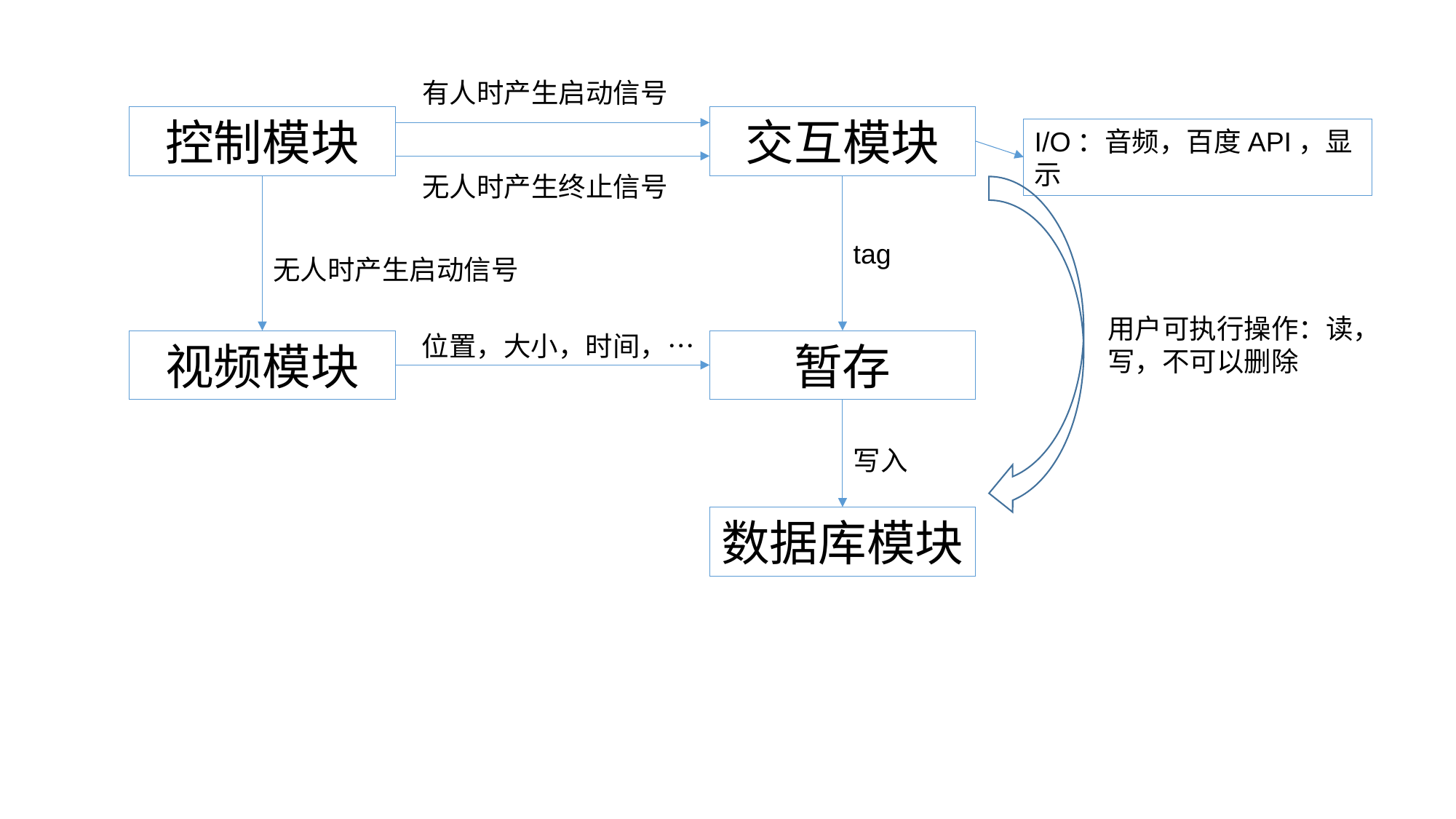

有人时产生启动信号
控制模块
交互模块
I/O：音频，百度API，显示
无人时产生终止信号

tag
无人时产生启动信号
用户可执行操作：读，写，不可以删除
位置，大小，时间，…
视频模块
暂存
写入
数据库模块